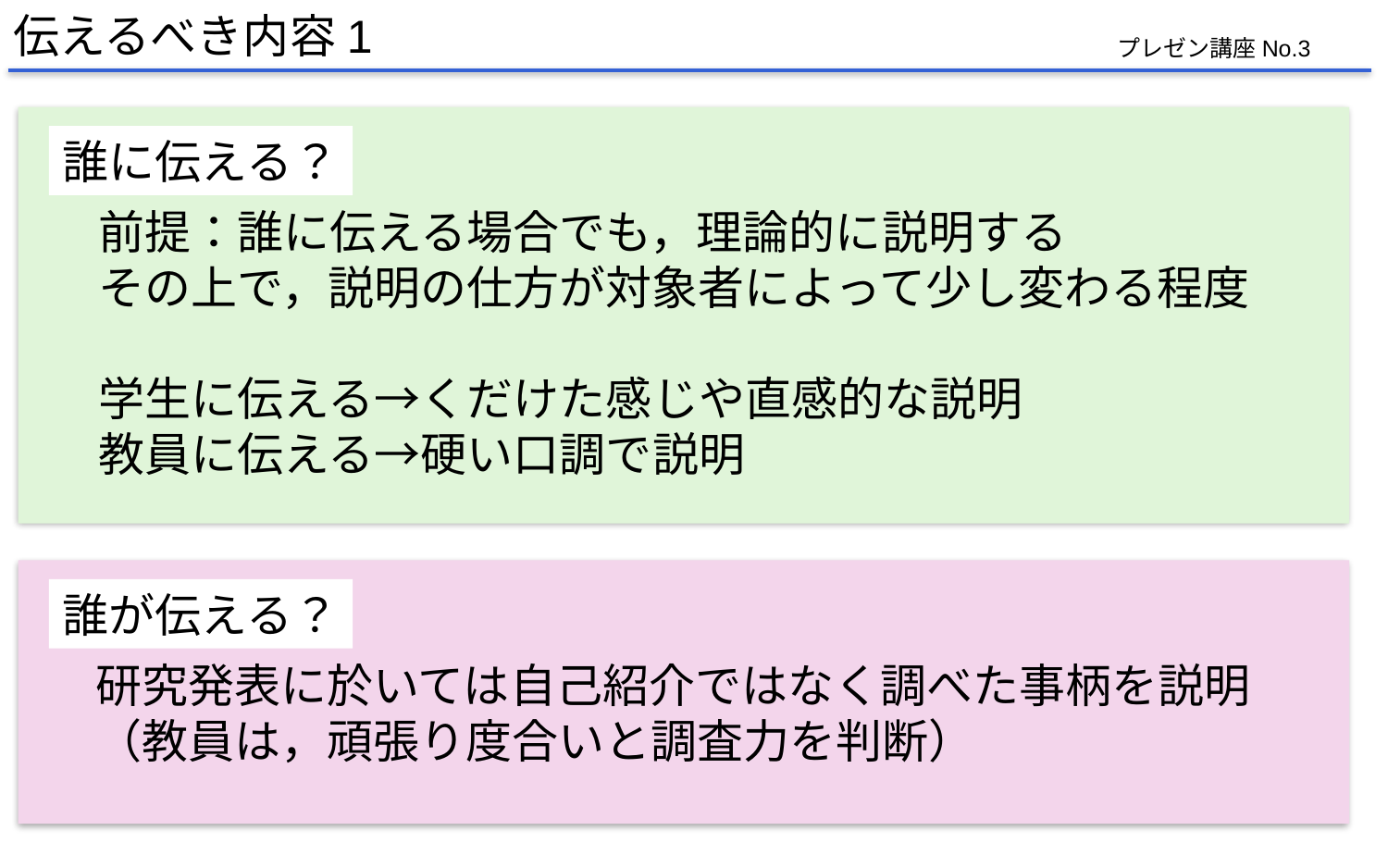

伝えるべき内容1
プレゼン講座No.3

誰に伝える？
前提：誰に伝える場合でも，理論的に説明する
その上で，説明の仕方が対象者によって少し変わる程度

学生に伝える→くだけた感じや直感的な説明
教員に伝える→硬い口調で説明

誰が伝える？
研究発表に於いては自己紹介ではなく調べた事柄を説明
（教員は，頑張り度合いと調査力を判断）